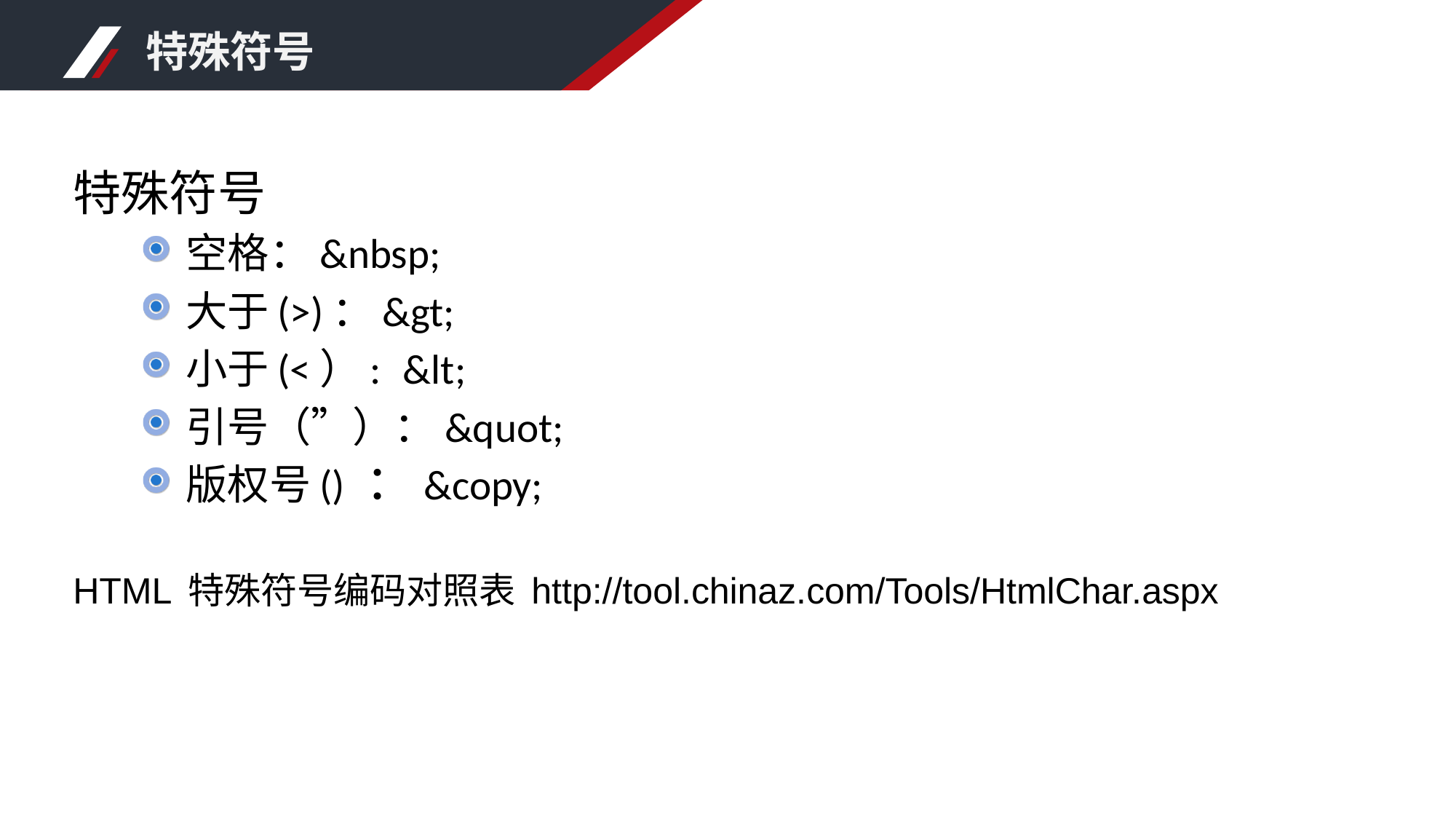

特殊符号
特殊符号
空格：&nbsp;
大于(>)：&gt;
小于(<）:  &lt;
引号（”）：&quot;
版权号() ：&copy;

HTML 特殊符号编码对照表 http://tool.chinaz.com/Tools/HtmlChar.aspx